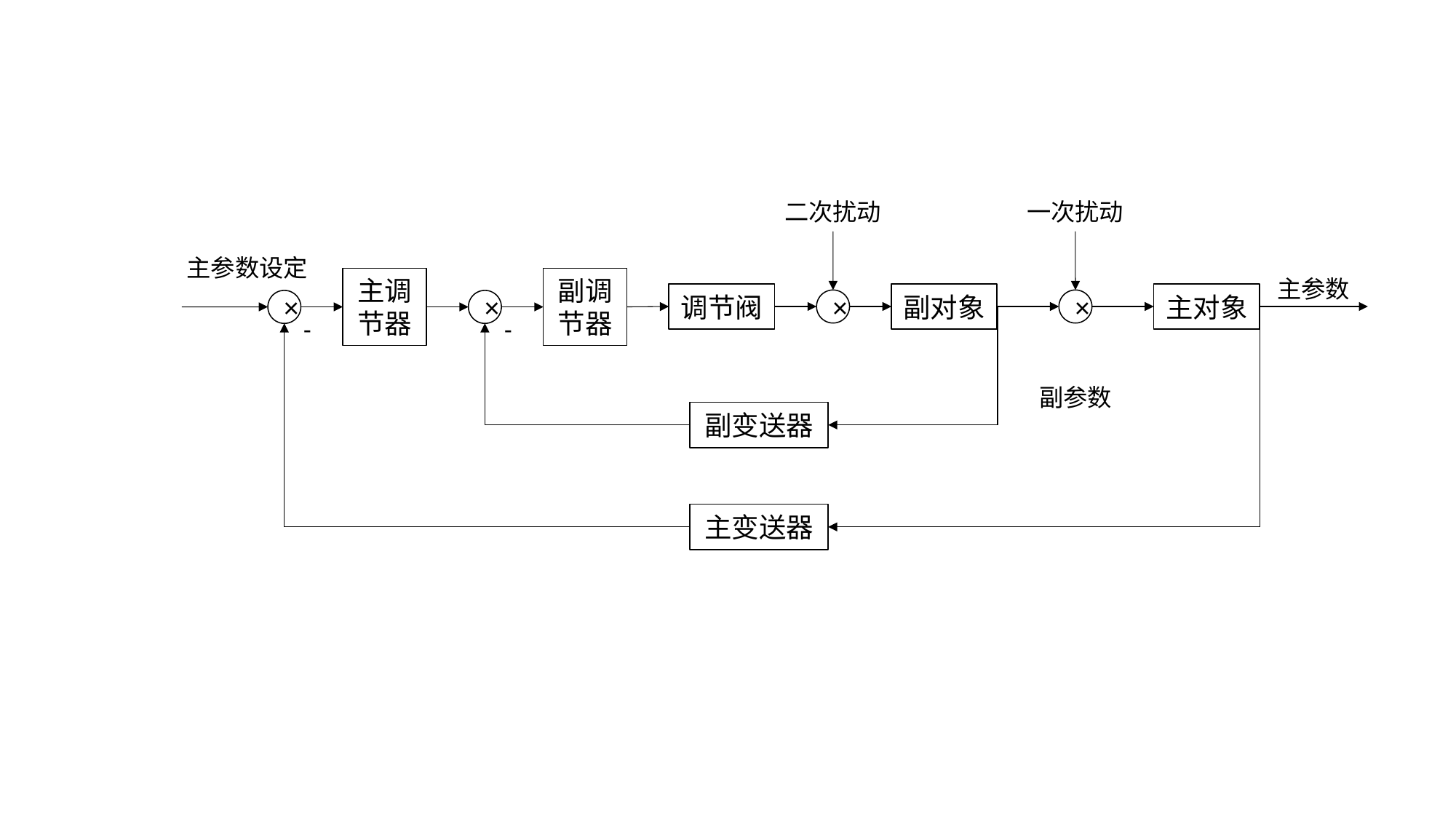

二次扰动
一次扰动
主参数设定
主调节器
副调节器
主参数
调节阀
副对象
主对象
×
×
×
×
-
-
副参数
副变送器
主变送器